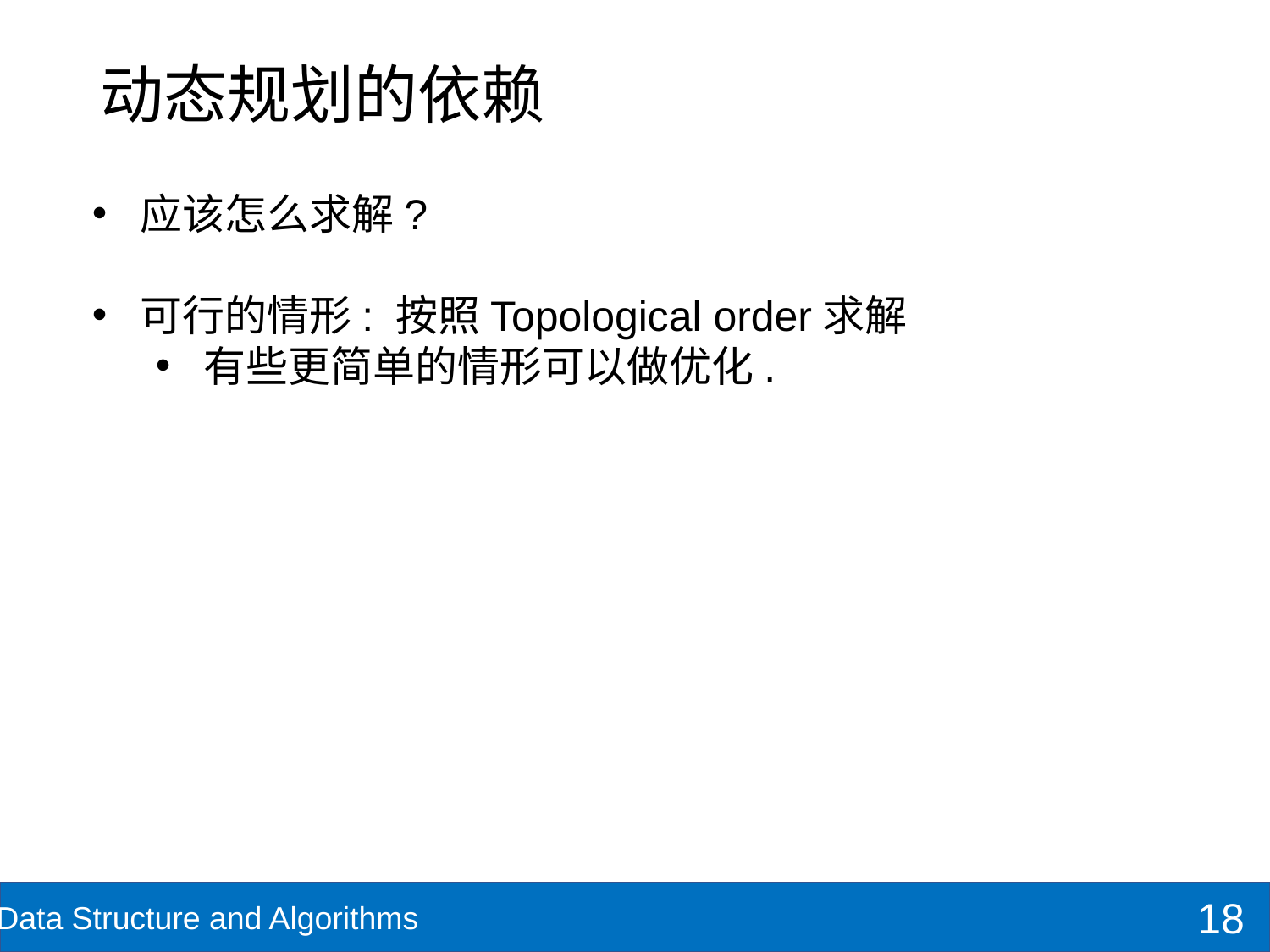

# 动态规划的依赖
应该怎么求解?

可行的情形: 按照Topological order求解
有些更简单的情形可以做优化.
18